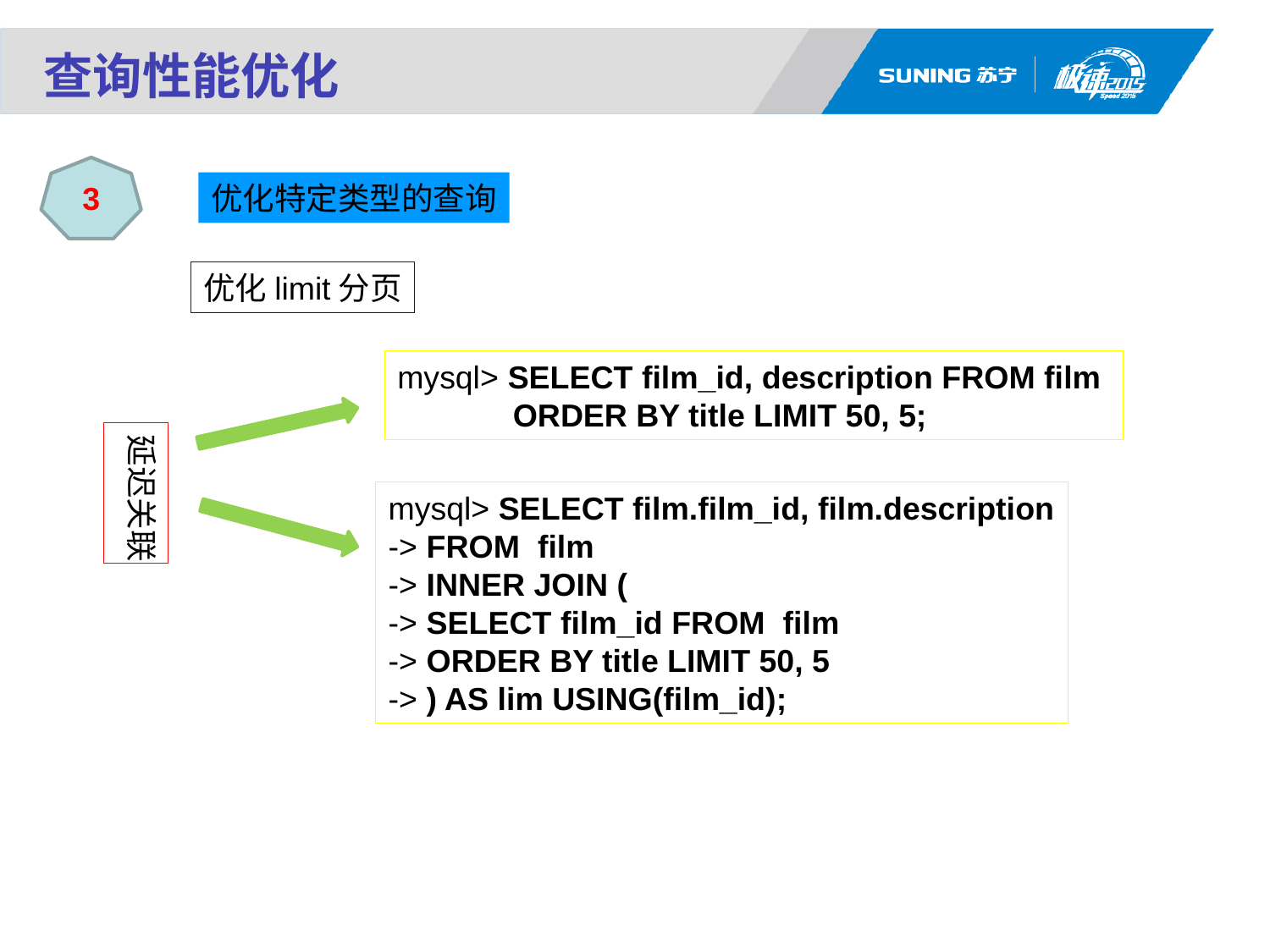

查询性能优化
3
优化特定类型的查询
优化limit分页
mysql> SELECT film_id, description FROM film
             ORDER BY title LIMIT 50, 5;

延迟关联
mysql> SELECT film.film_id, film.description
-> FROM  film
-> INNER JOIN (
-> SELECT film_id FROM  film
-> ORDER BY title LIMIT 50, 5
-> ) AS lim USING(film_id);